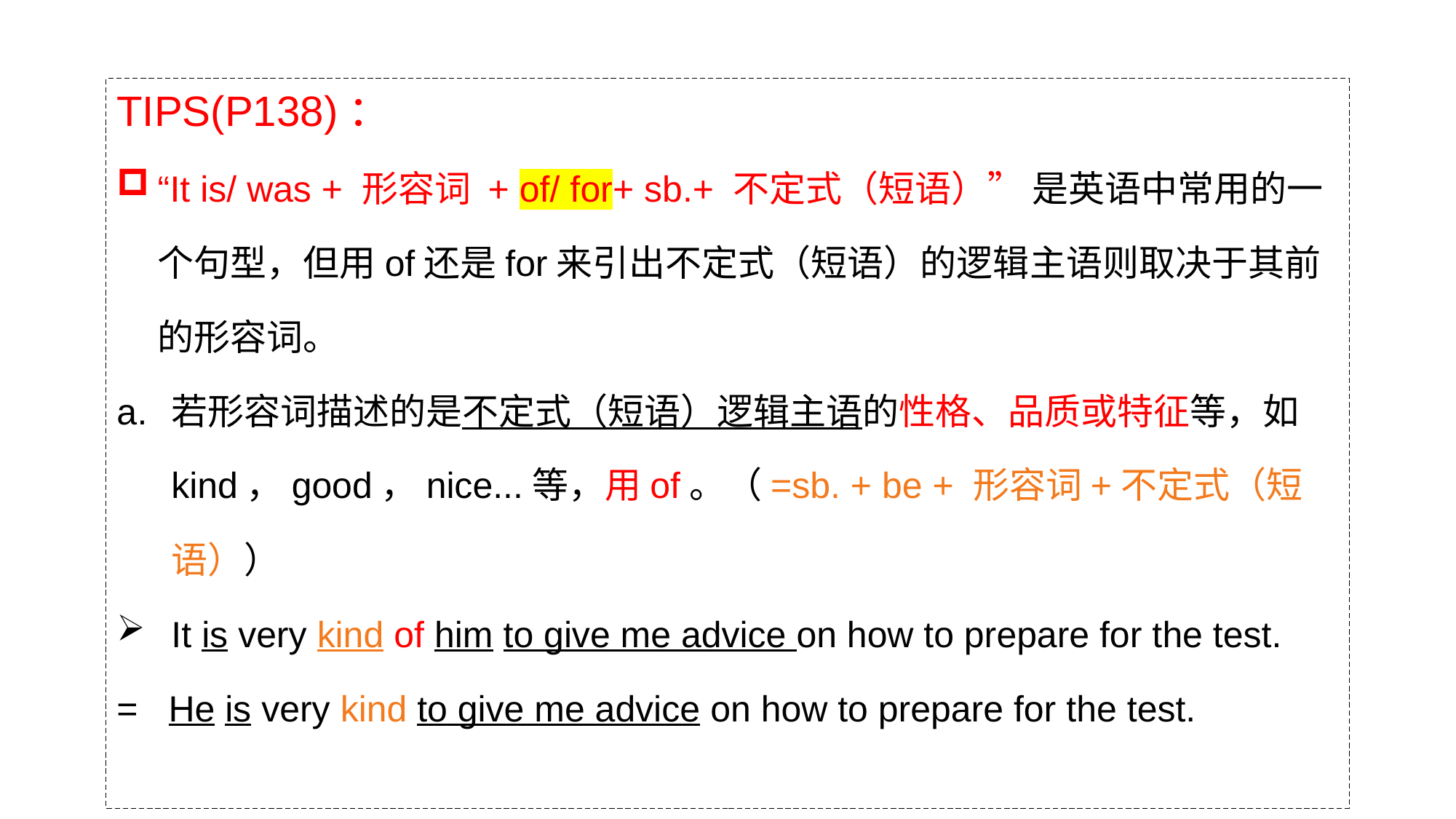

TIPS(P138)：
“It is/ was + 形容词 + of/ for+ sb.+ 不定式（短语）” 是英语中常用的一个句型，但用of还是for来引出不定式（短语）的逻辑主语则取决于其前的形容词。
若形容词描述的是不定式（短语）逻辑主语的性格、品质或特征等，如kind，good，nice...等，用of。（=sb. + be + 形容词+不定式（短语））
It is very kind of him to give me advice on how to prepare for the test.
=   He is very kind to give me advice on how to prepare for the test.